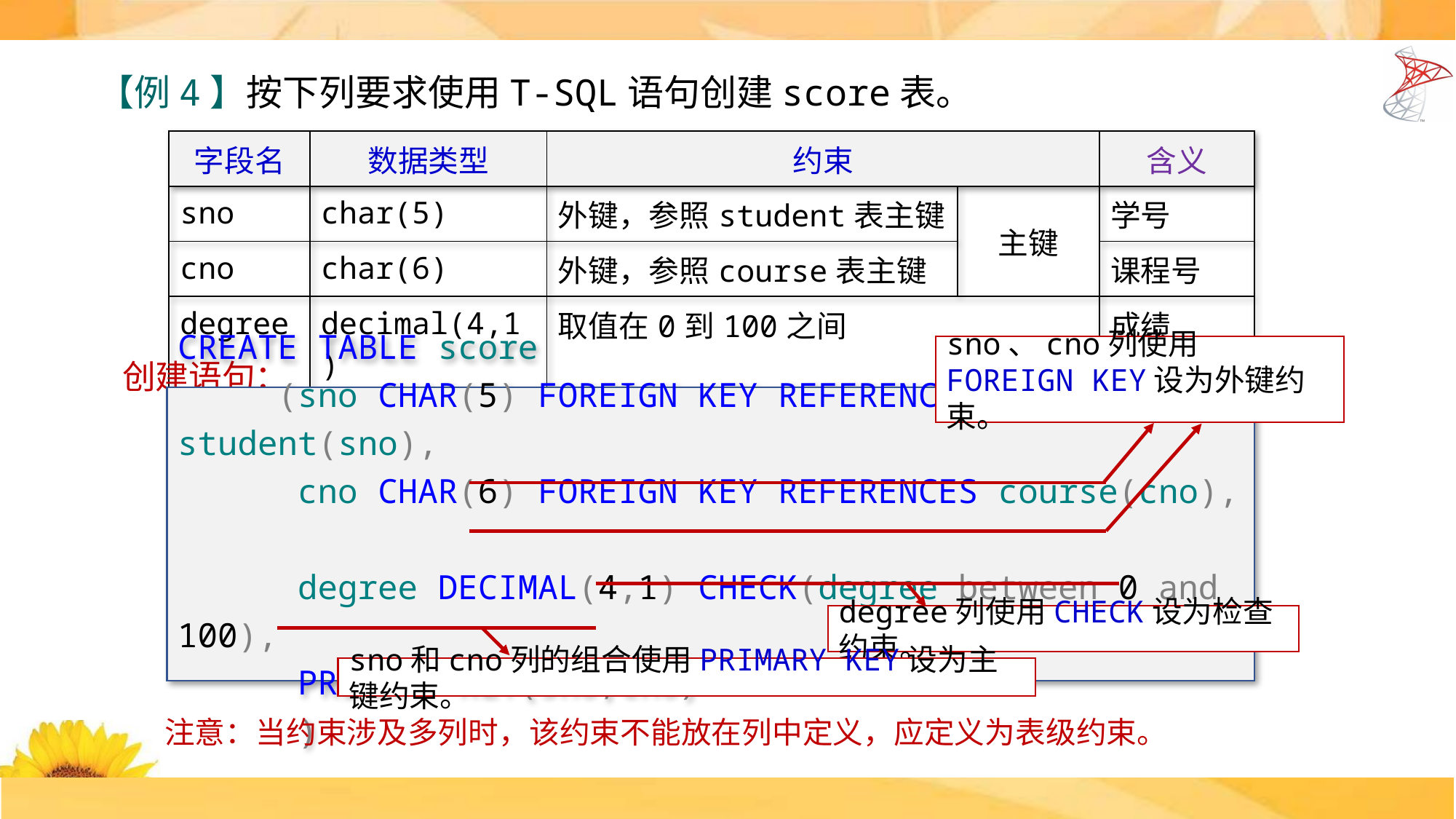

【例4】按下列要求使用T-SQL语句创建score表。

| 字段名 | 数据类型 | 约束 |  | 含义 |
| --- | --- | --- | --- | --- |
| sno | char(5) | 外键，参照student表主键 | 主键 | 学号 |
| cno | char(6) | 外键，参照course表主键 |  | 课程号 |
| degree | decimal(4,1) | 取值在0到100之间 |  | 成绩 |

创建语句：

sno、cno列使用FOREIGN KEY设为外键约束。
CREATE TABLE score
     (sno CHAR(5) FOREIGN KEY REFERENCES student(sno),
      cno CHAR(6) FOREIGN KEY REFERENCES course(cno),
      degree DECIMAL(4,1) CHECK(degree between 0 and 100),
      PRIMARY KEY(sno,cno)
      )
degree列使用CHECK设为检查约束。
sno和cno列的组合使用PRIMARY KEY设为主键约束。
注意：当约束涉及多列时，该约束不能放在列中定义，应定义为表级约束。